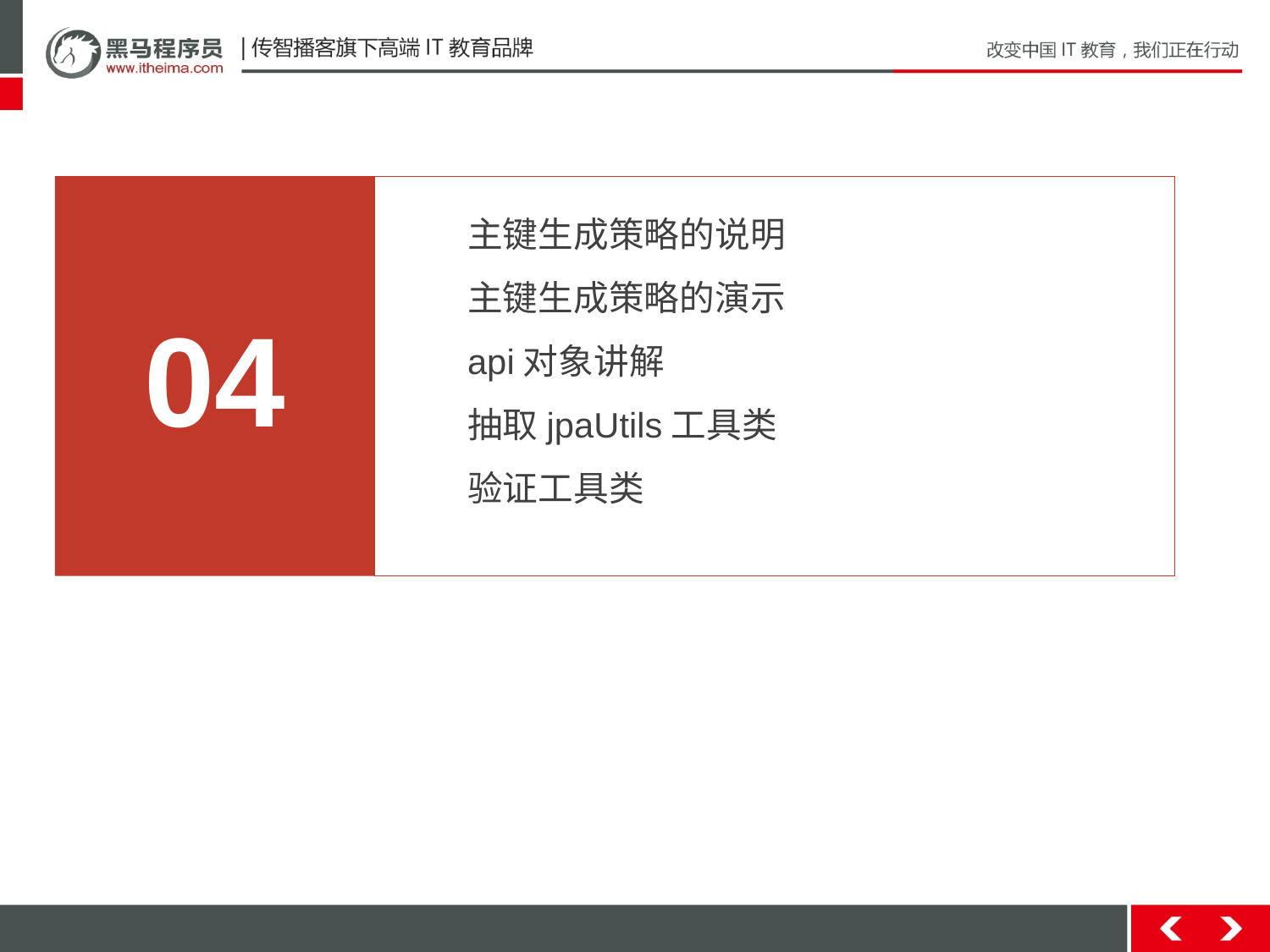

04

主键生成策略的说明
主键生成策略的演示
api对象讲解
抽取jpaUtils工具类
验证工具类